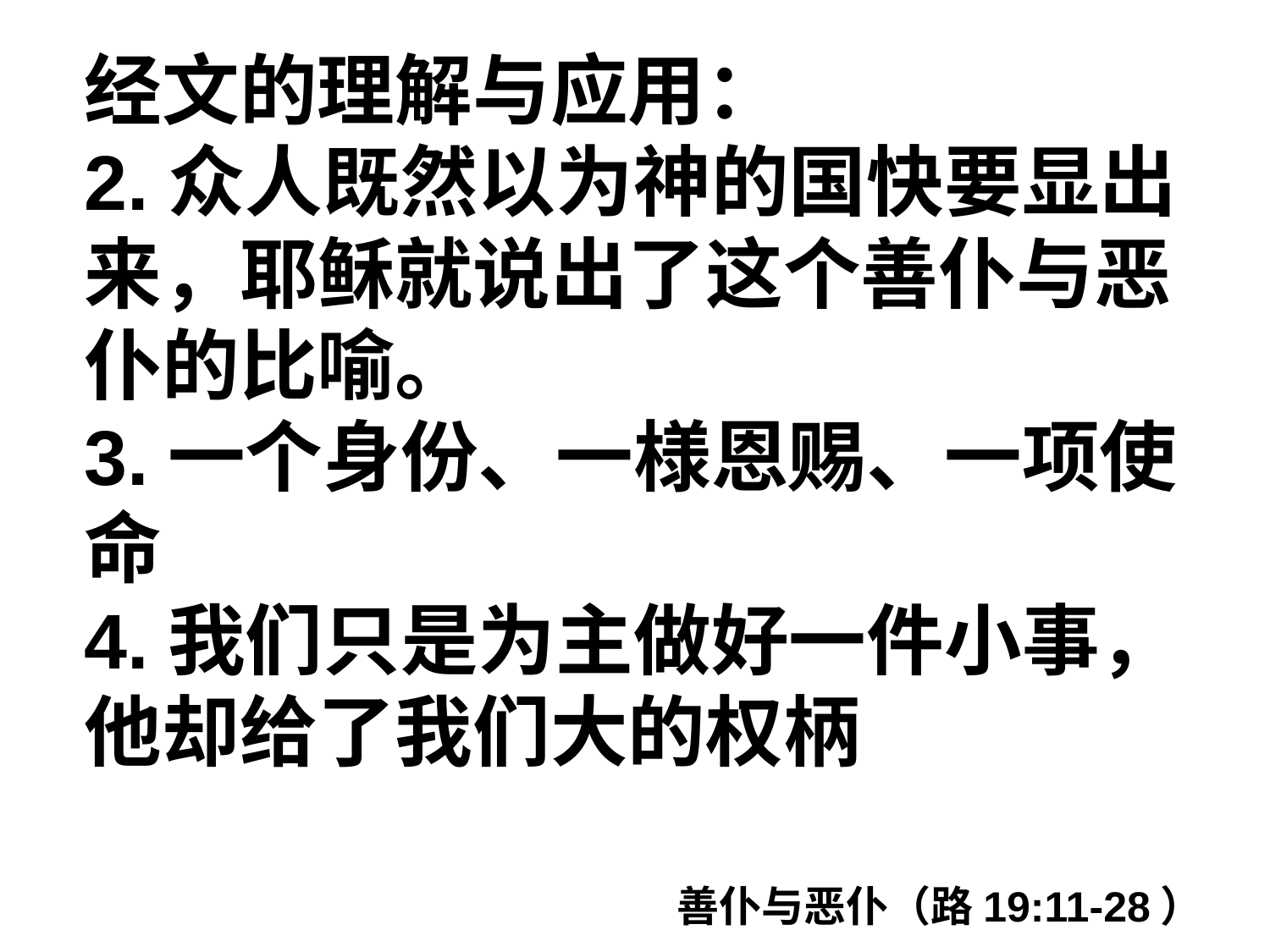

经文的理解与应用：
2.众人既然以为神的国快要显出来，耶稣就说出了这个善仆与恶仆的比喻。
3.一个身份、一様恩赐、一项使命
4.我们只是为主做好一件小事，他却给了我们大的权柄
善仆与恶仆（路19:11-28）